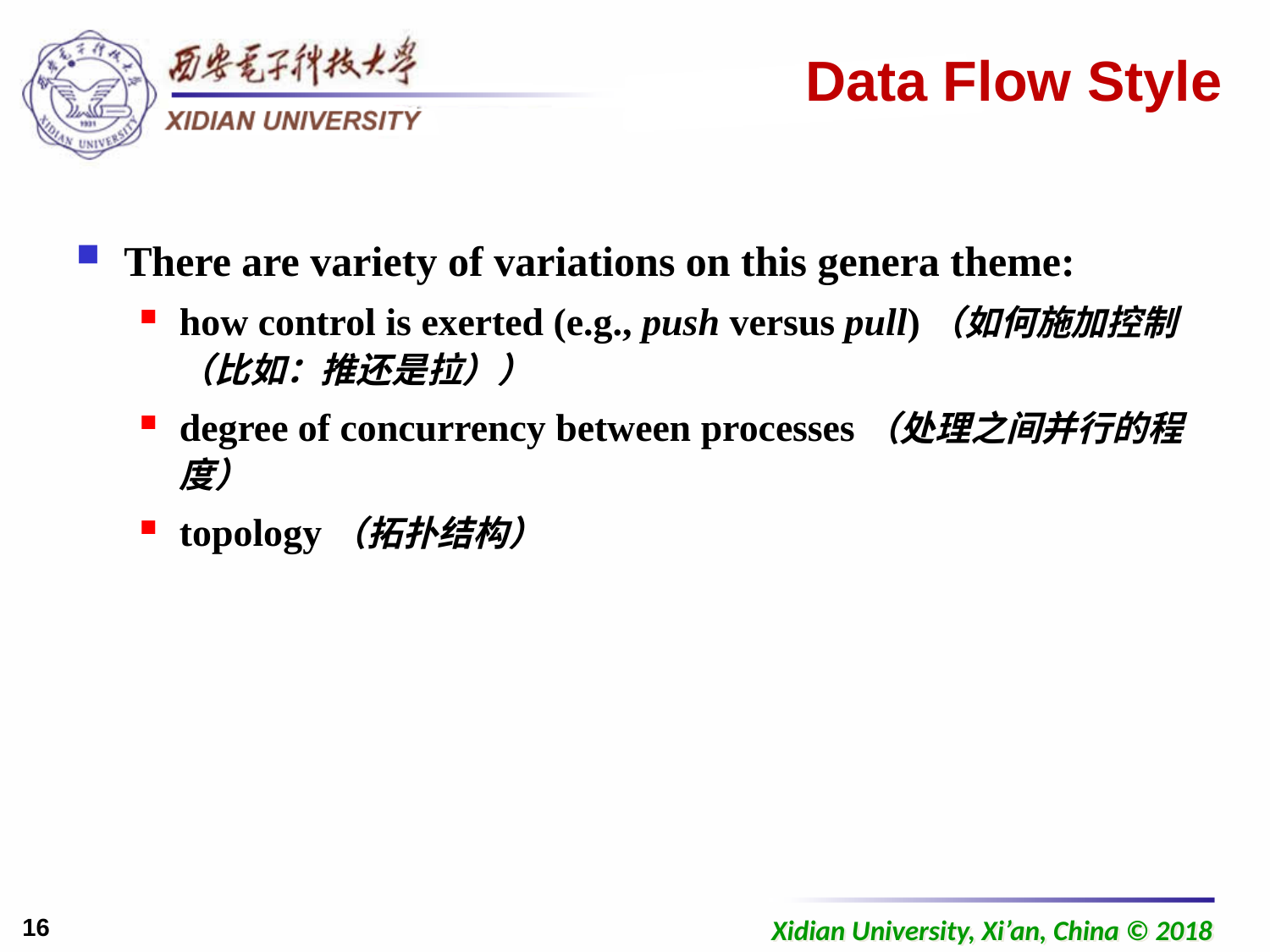

# Data Flow Style
There are variety of variations on this genera theme:
how control is exerted (e.g., push versus pull)（如何施加控制（比如：推还是拉））
degree of concurrency between processes（处理之间并行的程度）
topology（拓扑结构）